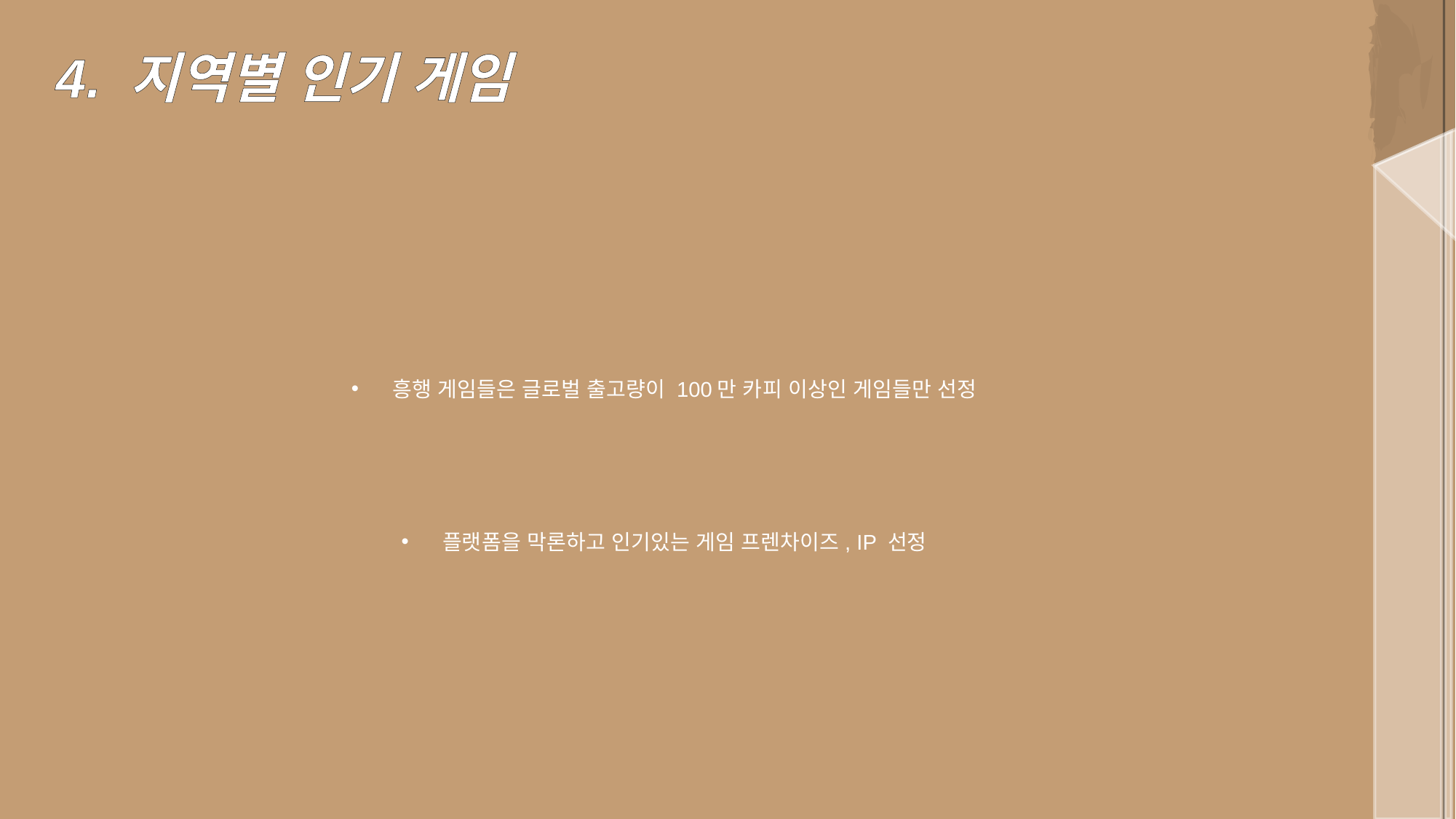

4. 지역별 인기 게임

흥행 게임들은 글로벌 출고량이 100만 카피 이상인 게임들만 선정

플랫폼을 막론하고 인기있는 게임 프렌차이즈, IP 선정